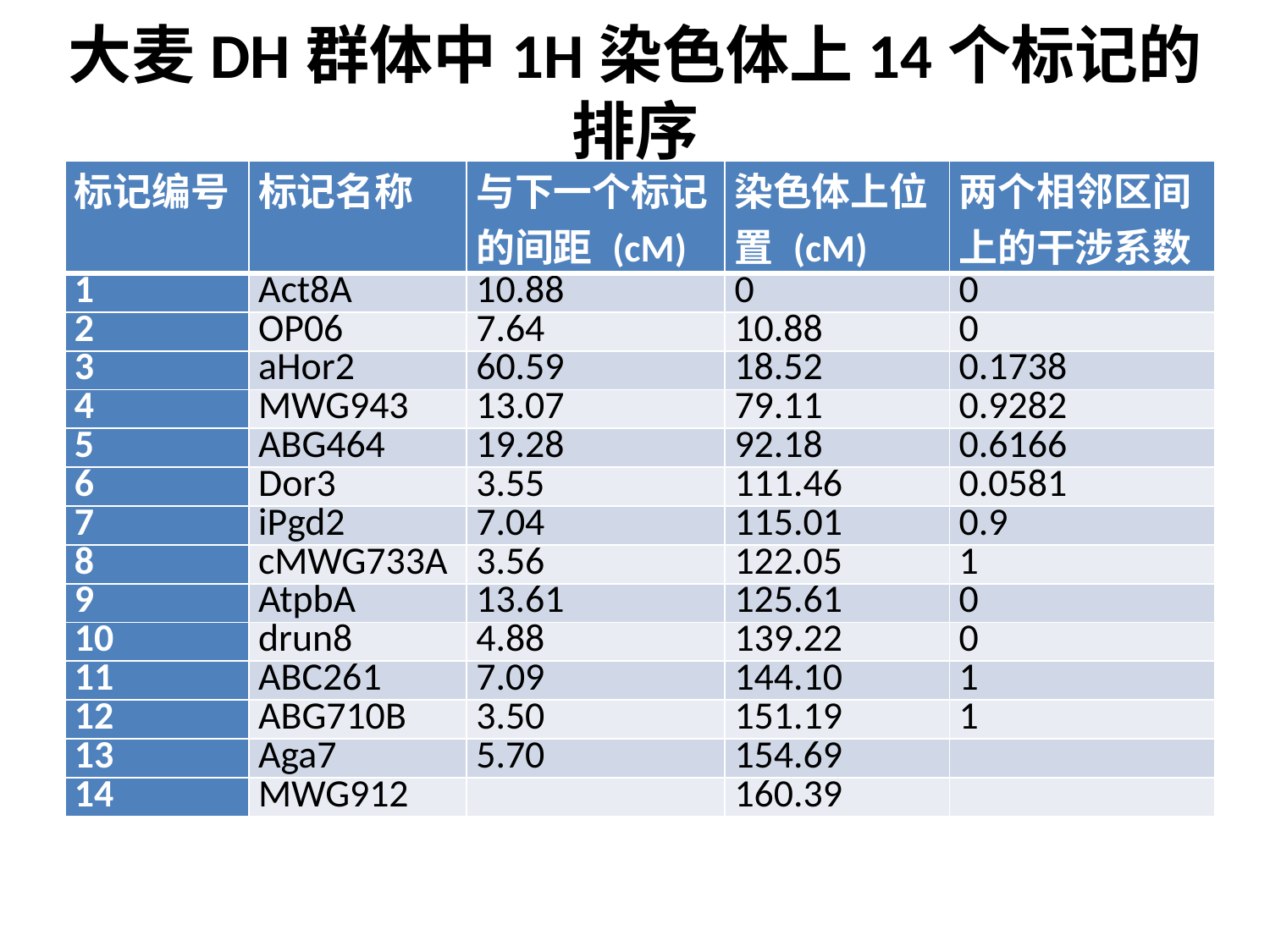

# 大麦DH群体中1H染色体上14个标记的排序
| 标记编号 | 标记名称 | 与下一个标记的间距 (cM) | 染色体上位置 (cM) | 两个相邻区间上的干涉系数 |
| --- | --- | --- | --- | --- |
| 1 | Act8A | 10.88 | 0 | 0 |
| 2 | OP06 | 7.64 | 10.88 | 0 |
| 3 | aHor2 | 60.59 | 18.52 | 0.1738 |
| 4 | MWG943 | 13.07 | 79.11 | 0.9282 |
| 5 | ABG464 | 19.28 | 92.18 | 0.6166 |
| 6 | Dor3 | 3.55 | 111.46 | 0.0581 |
| 7 | iPgd2 | 7.04 | 115.01 | 0.9 |
| 8 | cMWG733A | 3.56 | 122.05 | 1 |
| 9 | AtpbA | 13.61 | 125.61 | 0 |
| 10 | drun8 | 4.88 | 139.22 | 0 |
| 11 | ABC261 | 7.09 | 144.10 | 1 |
| 12 | ABG710B | 3.50 | 151.19 | 1 |
| 13 | Aga7 | 5.70 | 154.69 |  |
| 14 | MWG912 |  | 160.39 |  |